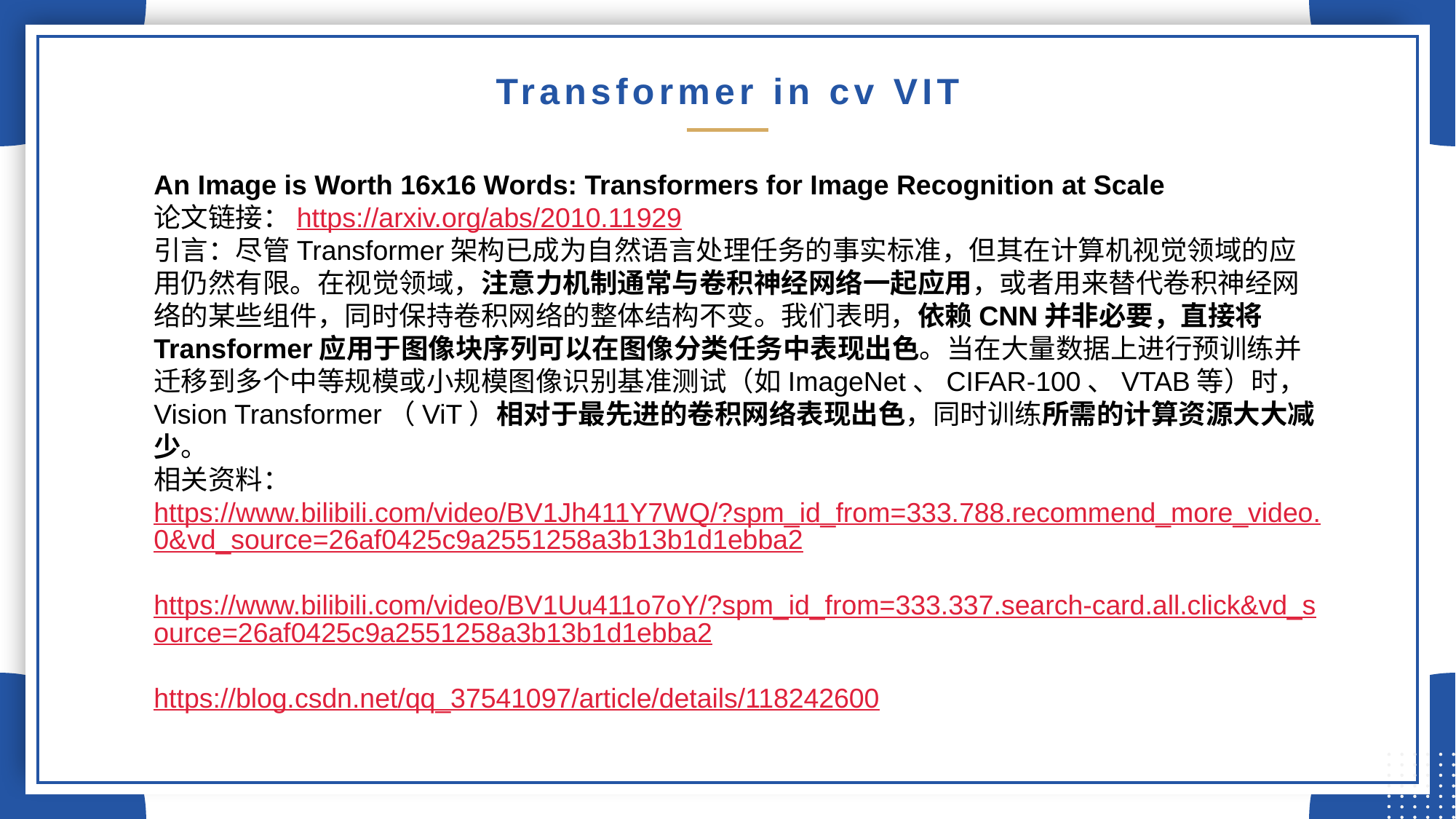

# Transformer in cv VIT
An Image is Worth 16x16 Words: Transformers for Image Recognition at Scale
论文链接：https://arxiv.org/abs/2010.11929
引言：尽管Transformer架构已成为自然语言处理任务的事实标准，但其在计算机视觉领域的应用仍然有限。在视觉领域，注意力机制通常与卷积神经网络一起应用，或者用来替代卷积神经网络的某些组件，同时保持卷积网络的整体结构不变。我们表明，依赖CNN并非必要，直接将Transformer应用于图像块序列可以在图像分类任务中表现出色。当在大量数据上进行预训练并迁移到多个中等规模或小规模图像识别基准测试（如ImageNet、CIFAR-100、VTAB等）时，Vision Transformer（ViT）相对于最先进的卷积网络表现出色，同时训练所需的计算资源大大减少。
相关资料：
https://www.bilibili.com/video/BV1Jh411Y7WQ/?spm_id_from=333.788.recommend_more_video.0&vd_source=26af0425c9a2551258a3b13b1d1ebba2

https://www.bilibili.com/video/BV1Uu411o7oY/?spm_id_from=333.337.search-card.all.click&vd_source=26af0425c9a2551258a3b13b1d1ebba2

https://blog.csdn.net/qq_37541097/article/details/118242600